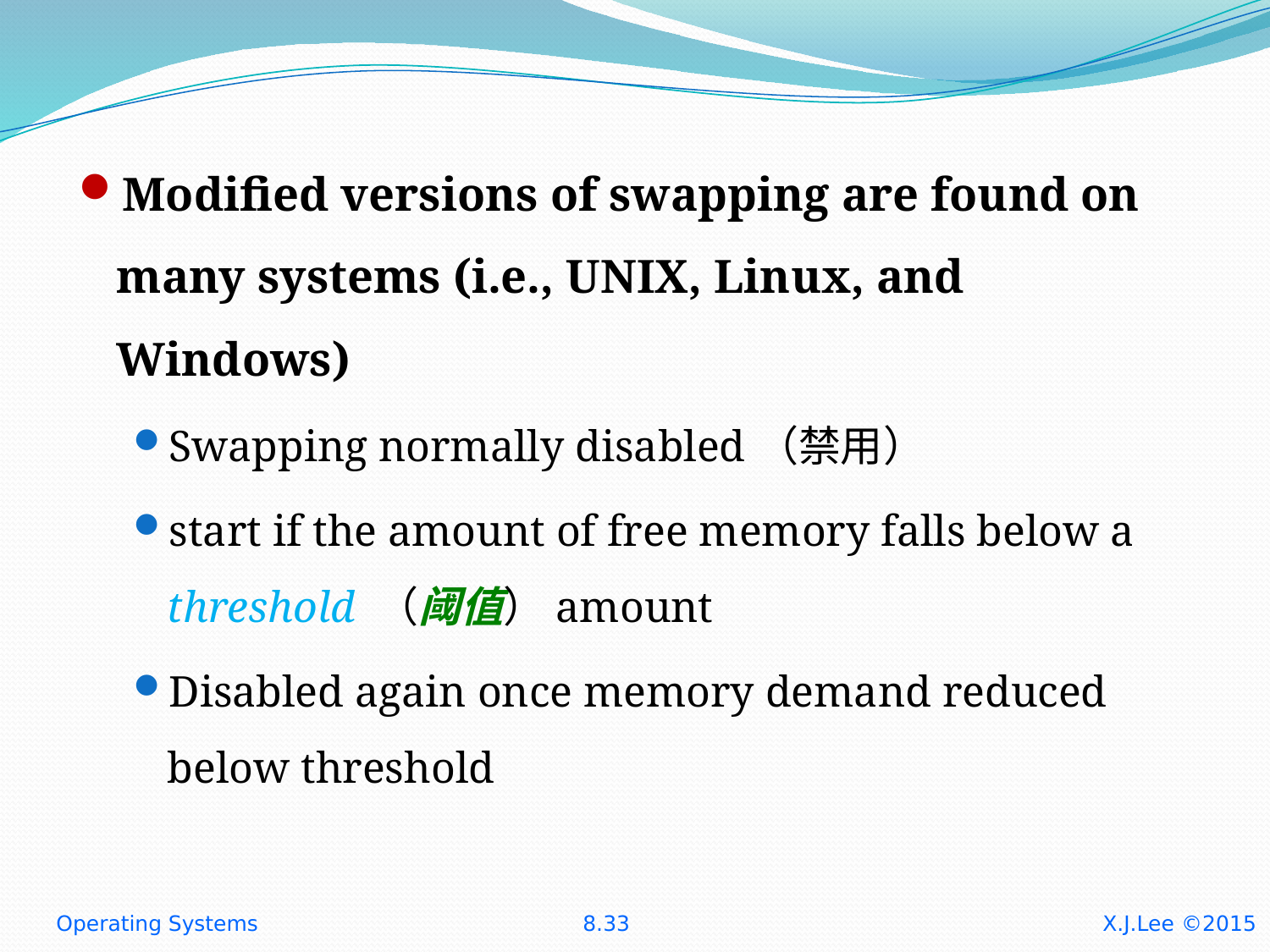

#
Modified versions of swapping are found on many systems (i.e., UNIX, Linux, and Windows)
Swapping normally disabled（禁用）
start if the amount of free memory falls below a threshold （阈值）amount
Disabled again once memory demand reduced below threshold
Operating Systems
8.33
X.J.Lee ©2015